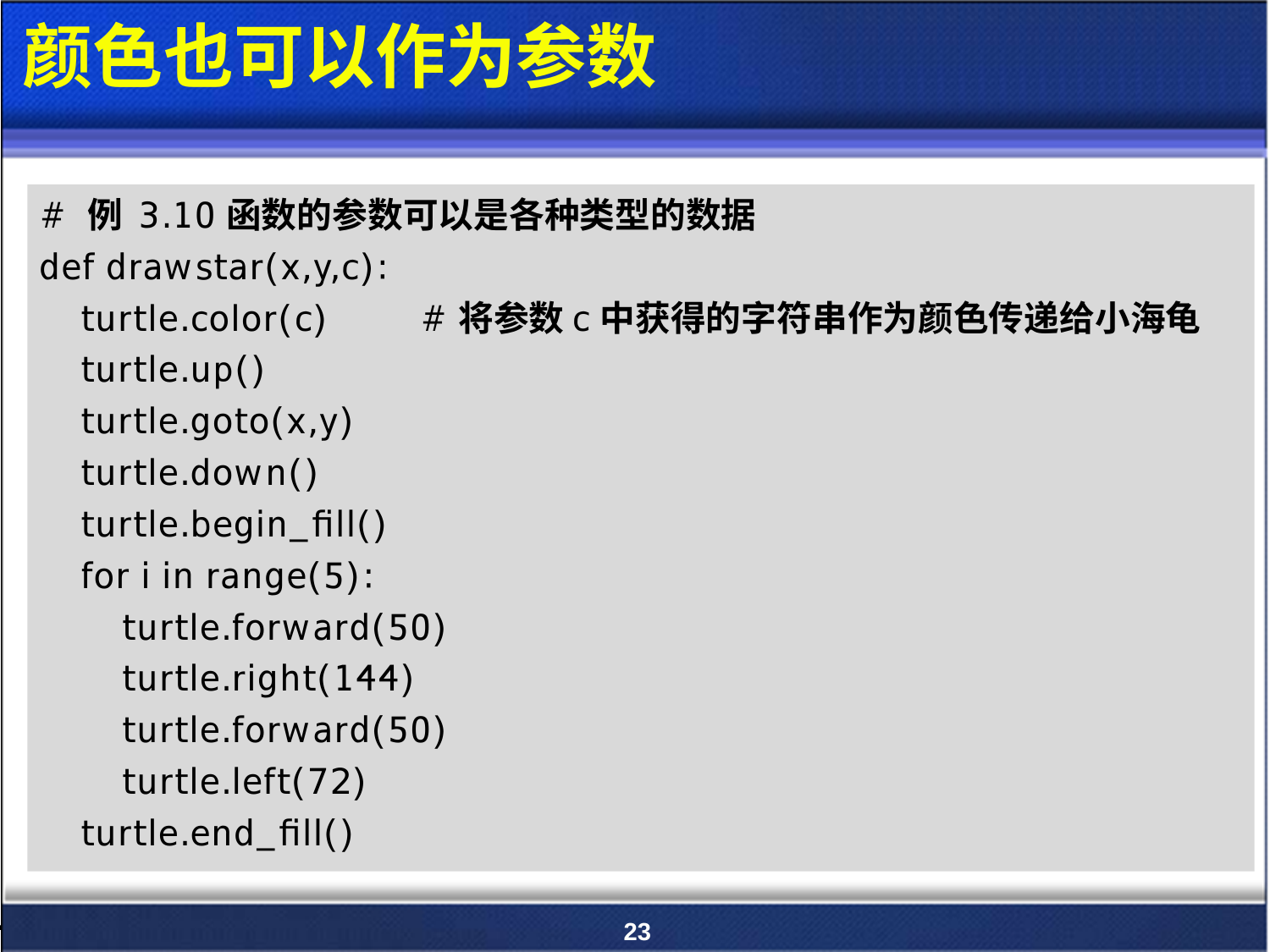

# 颜色也可以作为参数
# 例 3.10函数的参数可以是各种类型的数据
def drawstar(x,y,c):
    turtle.color(c)	#将参数c中获得的字符串作为颜色传递给小海龟
    turtle.up()
    turtle.goto(x,y)
    turtle.down()
    turtle.begin_fill()
    for i in range(5):
        turtle.forward(50)
        turtle.right(144)
        turtle.forward(50)
        turtle.left(72)
    turtle.end_fill()

23